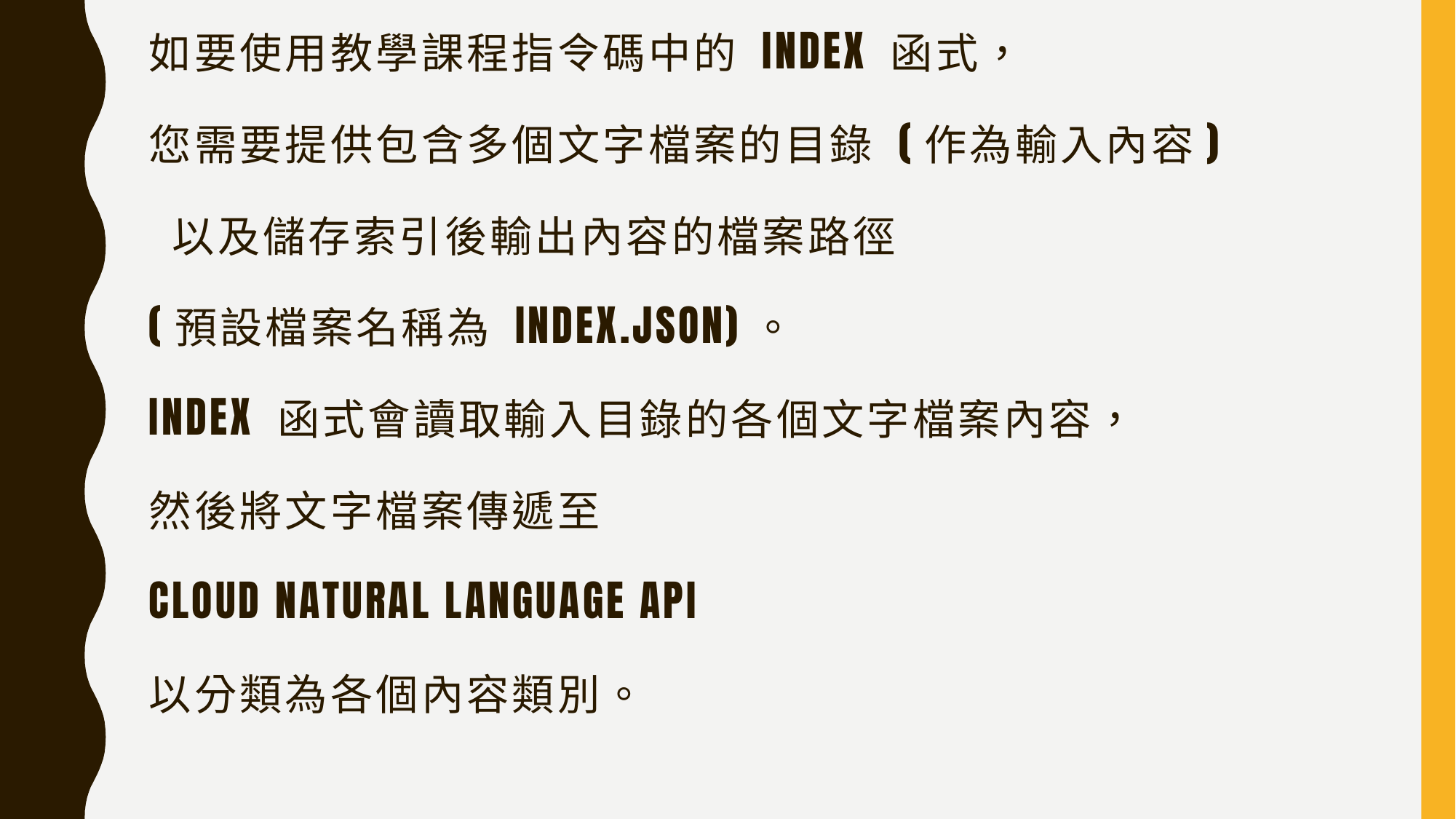

# 如要使用教學課程指令碼中的 index 函式， 您需要提供包含多個文字檔案的目錄 (作為輸入內容) 以及儲存索引後輸出內容的檔案路徑 (預設檔案名稱為 index.json)。 index 函式會讀取輸入目錄的各個文字檔案內容， 然後將文字檔案傳遞至 Cloud Natural Language API 以分類為各個內容類別。